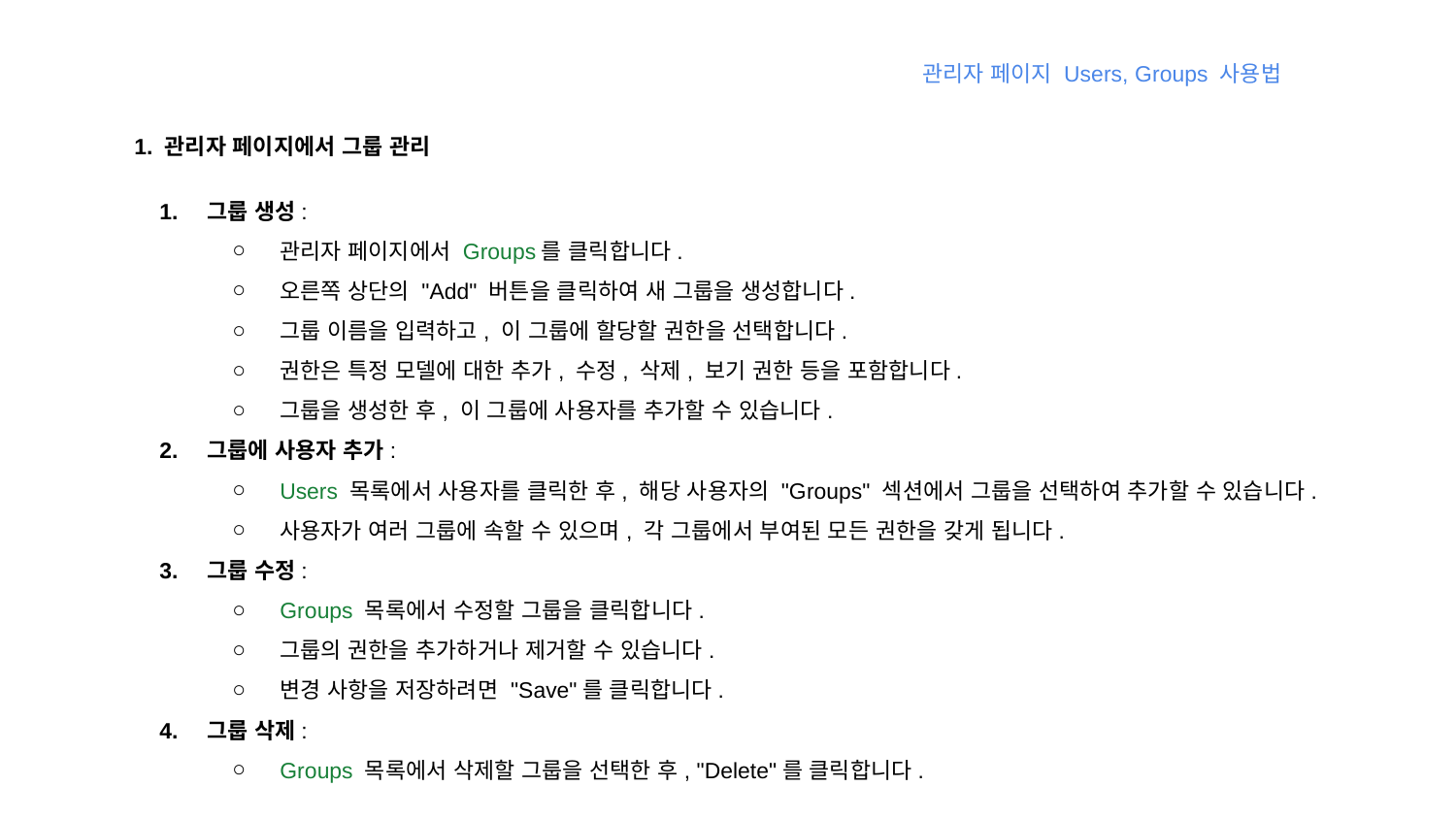

관리자 페이지 Users, Groups 사용법
1. 관리자 페이지에서 그룹 관리
그룹 생성:
관리자 페이지에서 Groups를 클릭합니다.
오른쪽 상단의 "Add" 버튼을 클릭하여 새 그룹을 생성합니다.
그룹 이름을 입력하고, 이 그룹에 할당할 권한을 선택합니다.
권한은 특정 모델에 대한 추가, 수정, 삭제, 보기 권한 등을 포함합니다.
그룹을 생성한 후, 이 그룹에 사용자를 추가할 수 있습니다.
그룹에 사용자 추가:
Users 목록에서 사용자를 클릭한 후, 해당 사용자의 "Groups" 섹션에서 그룹을 선택하여 추가할 수 있습니다.
사용자가 여러 그룹에 속할 수 있으며, 각 그룹에서 부여된 모든 권한을 갖게 됩니다.
그룹 수정:
Groups 목록에서 수정할 그룹을 클릭합니다.
그룹의 권한을 추가하거나 제거할 수 있습니다.
변경 사항을 저장하려면 "Save"를 클릭합니다.
그룹 삭제:
Groups 목록에서 삭제할 그룹을 선택한 후, "Delete"를 클릭합니다.